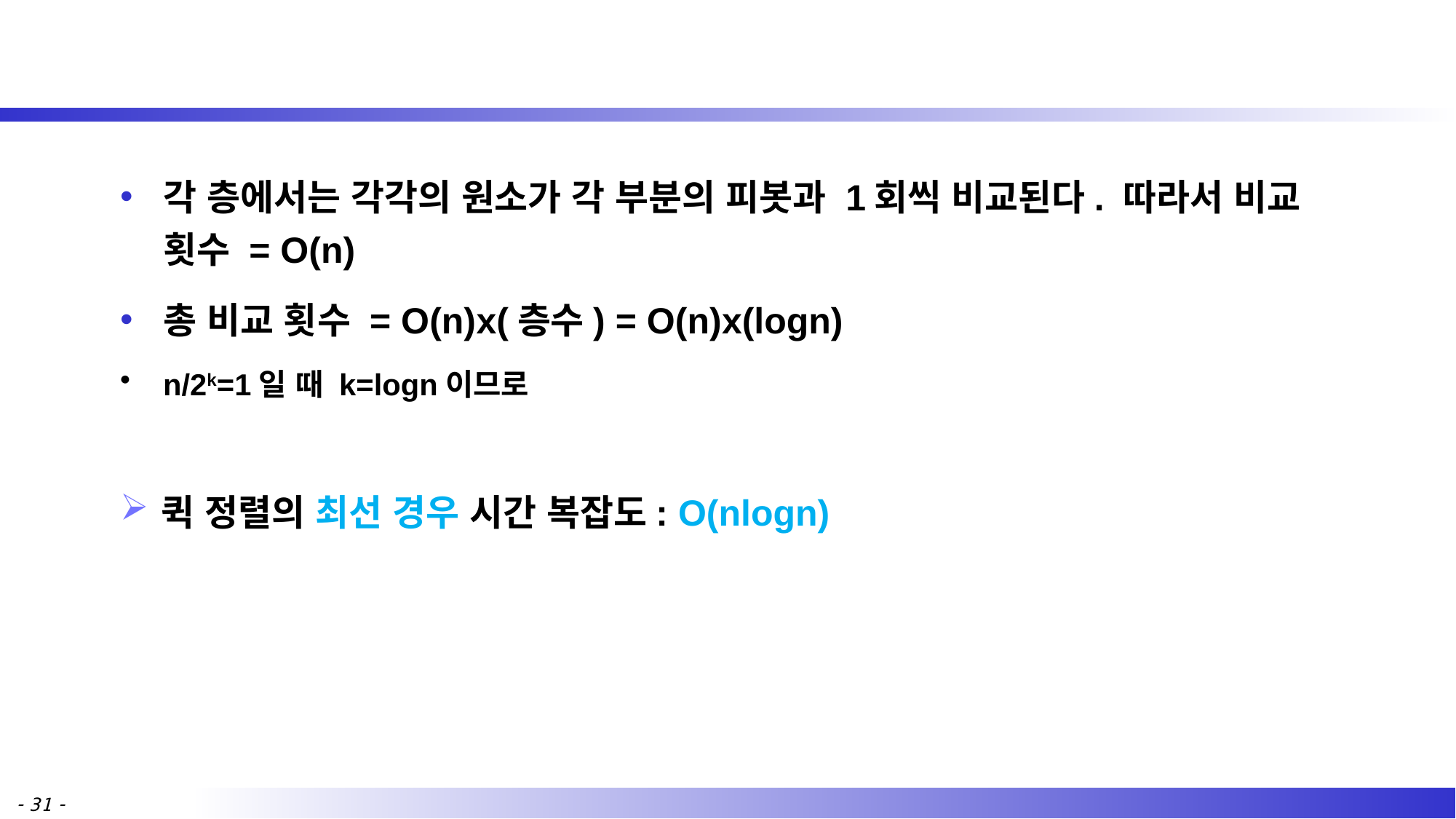

각 층에서는 각각의 원소가 각 부분의 피봇과 1회씩 비교된다. 따라서 비교 횟수 = O(n)
총 비교 횟수 = O(n)x(층수) = O(n)x(logn)
n/2k=1일 때 k=logn이므로

퀵 정렬의 최선 경우 시간 복잡도: O(nlogn)
- 31 -